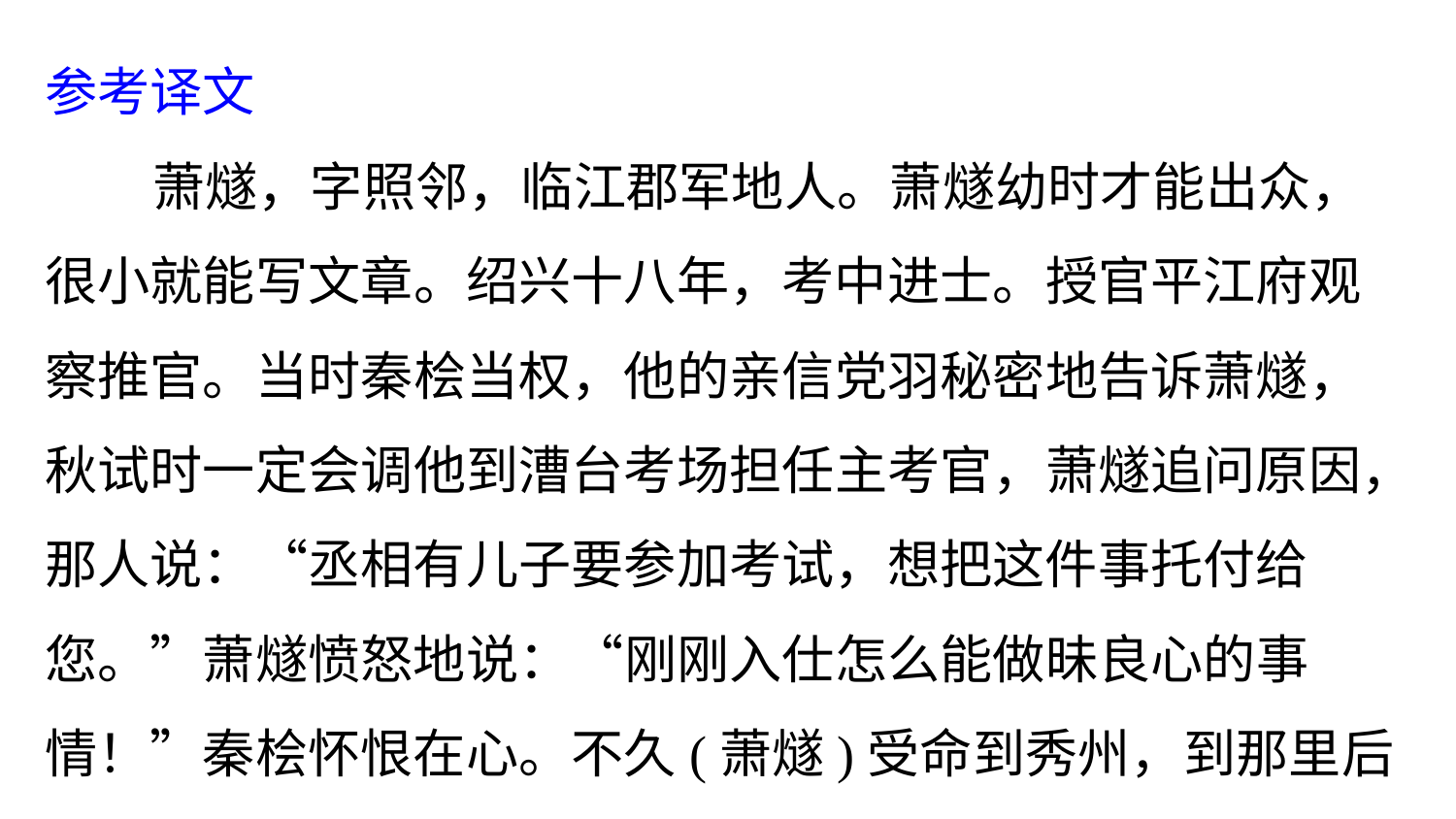

参考译文
        萧燧，字照邻，临江郡军地人。萧燧幼时才能出众，很小就能写文章。绍兴十八年，考中进士。授官平江府观察推官。当时秦桧当权，他的亲信党羽秘密地告诉萧燧，秋试时一定会调他到漕台考场担任主考官，萧燧追问原因，那人说：“丞相有儿子要参加考试，想把这件事托付给您。”萧燧愤怒地说：“刚刚入仕怎么能做昧良心的事情！”秦桧怀恨在心。不久(萧燧)受命到秀州，到那里后发现名额已经满了，